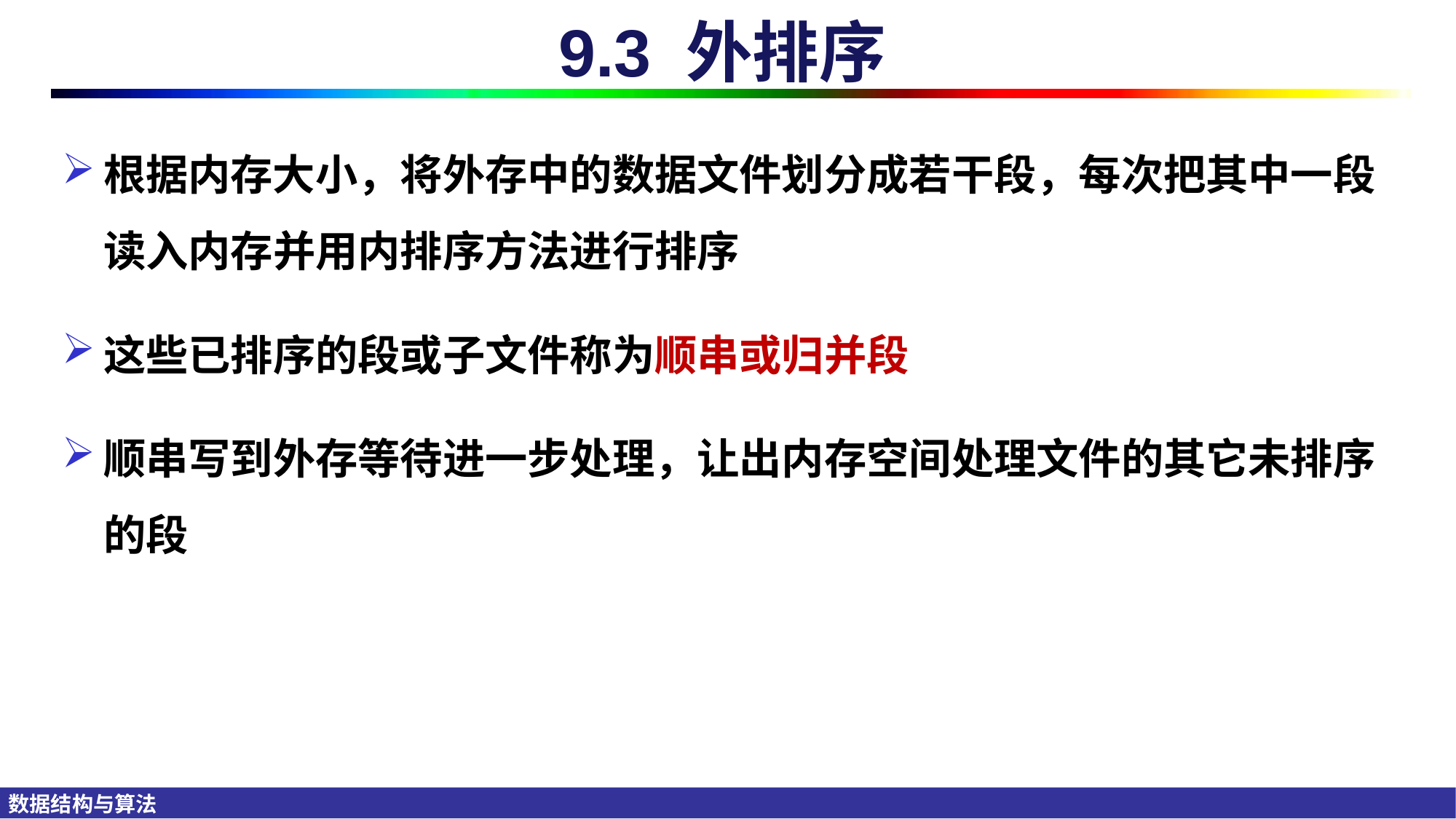

# 9.3 外排序
根据内存大小，将外存中的数据文件划分成若干段，每次把其中一段读入内存并用内排序方法进行排序
这些已排序的段或子文件称为顺串或归并段
顺串写到外存等待进一步处理，让出内存空间处理文件的其它未排序的段